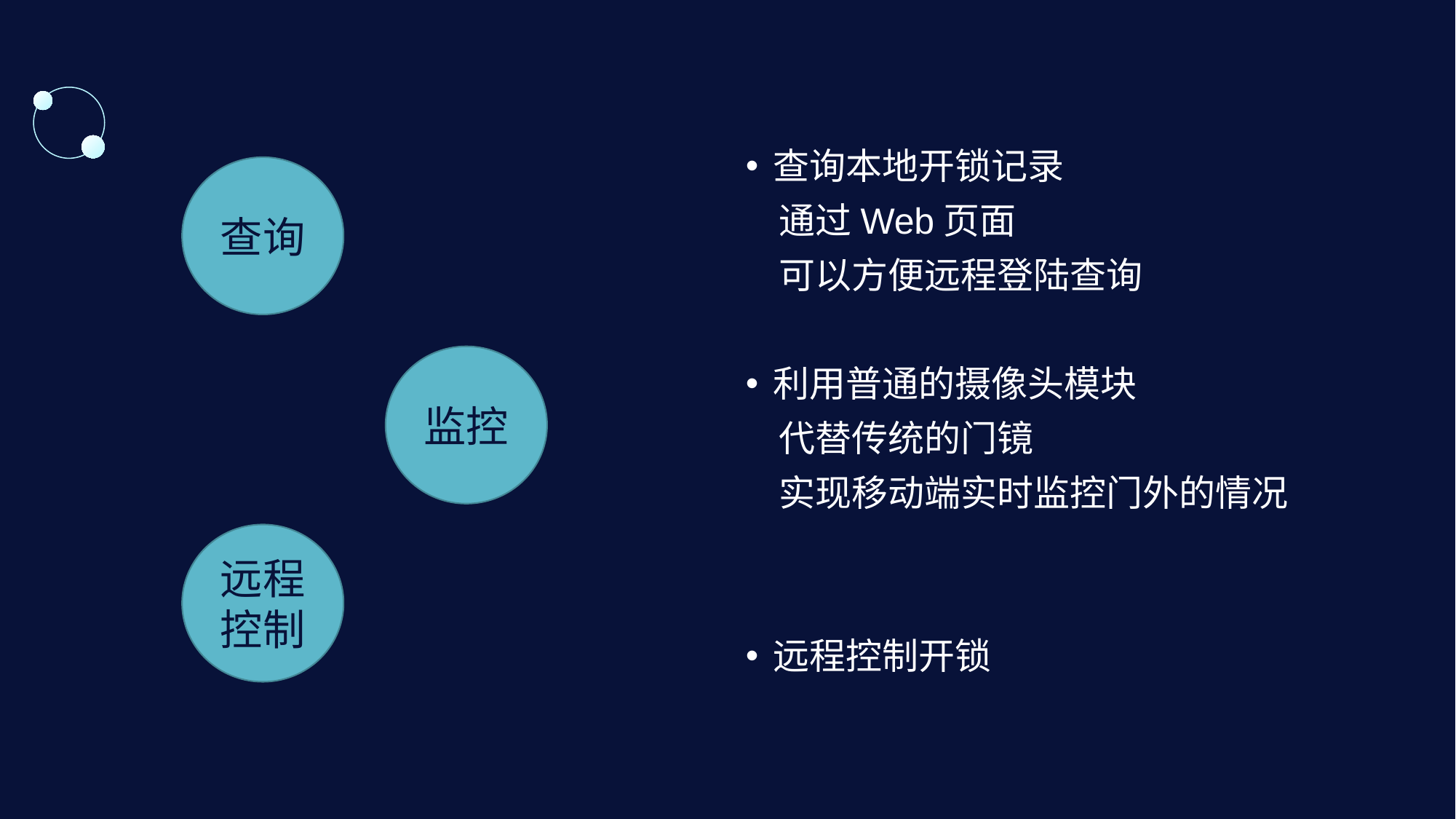

查询本地开锁记录
   通过Web页面
   可以方便远程登陆查询

利用普通的摄像头模块
   代替传统的门镜
   实现移动端实时监控门外的情况

远程控制开锁
查询
监控
远程控制